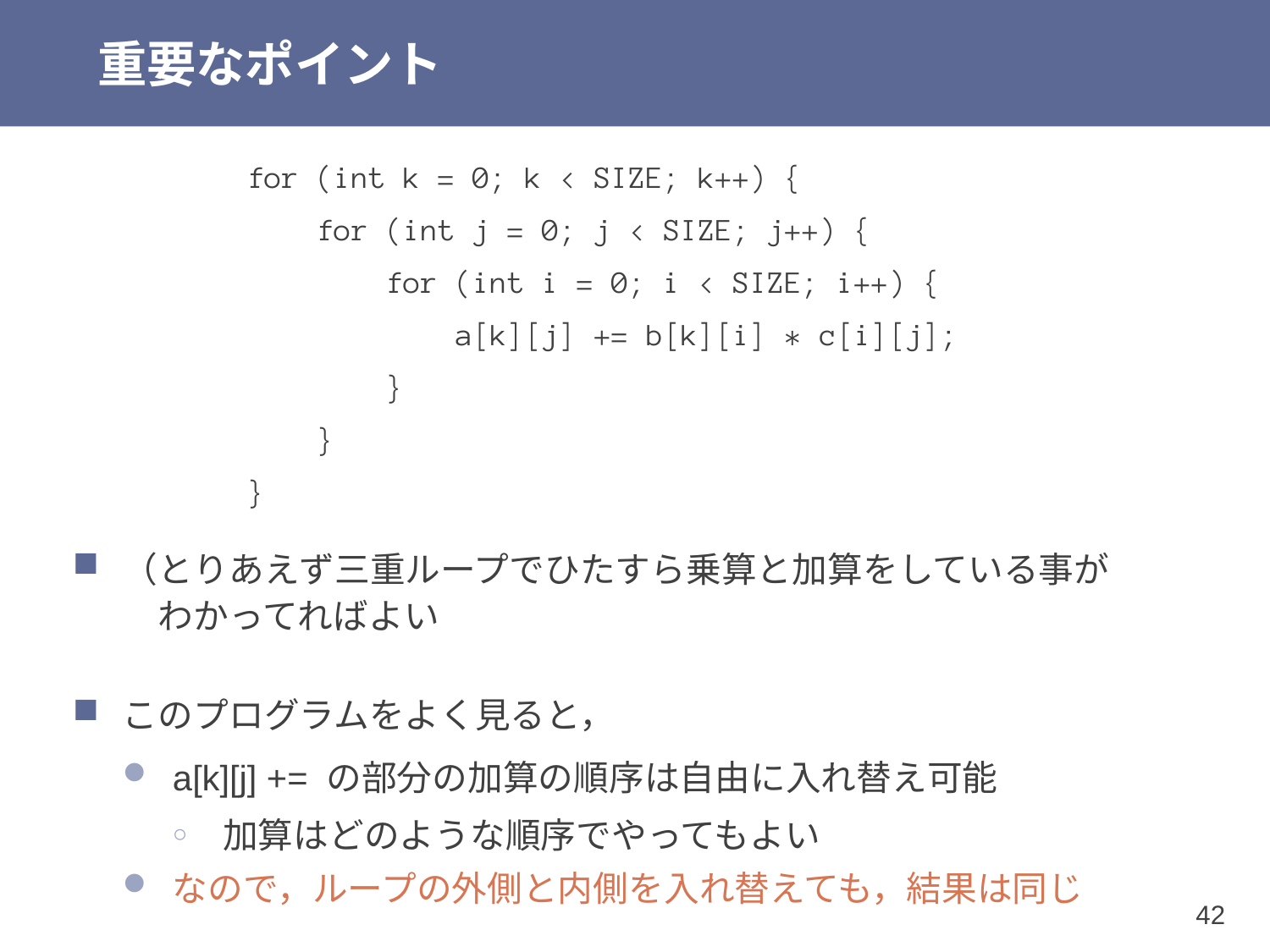

# 重要なポイント
for (int k = 0; k < SIZE; k++) {
    for (int j = 0; j < SIZE; j++) {
        for (int i = 0; i < SIZE; i++) {
            a[k][j] += b[k][i] * c[i][j];
        }
    }
}

（とりあえず三重ループでひたすら乗算と加算をしている事が
　わかってればよい
このプログラムをよく見ると，
a[k][j] += の部分の加算の順序は自由に入れ替え可能
加算はどのような順序でやってもよい
なので，ループの外側と内側を入れ替えても，結果は同じ